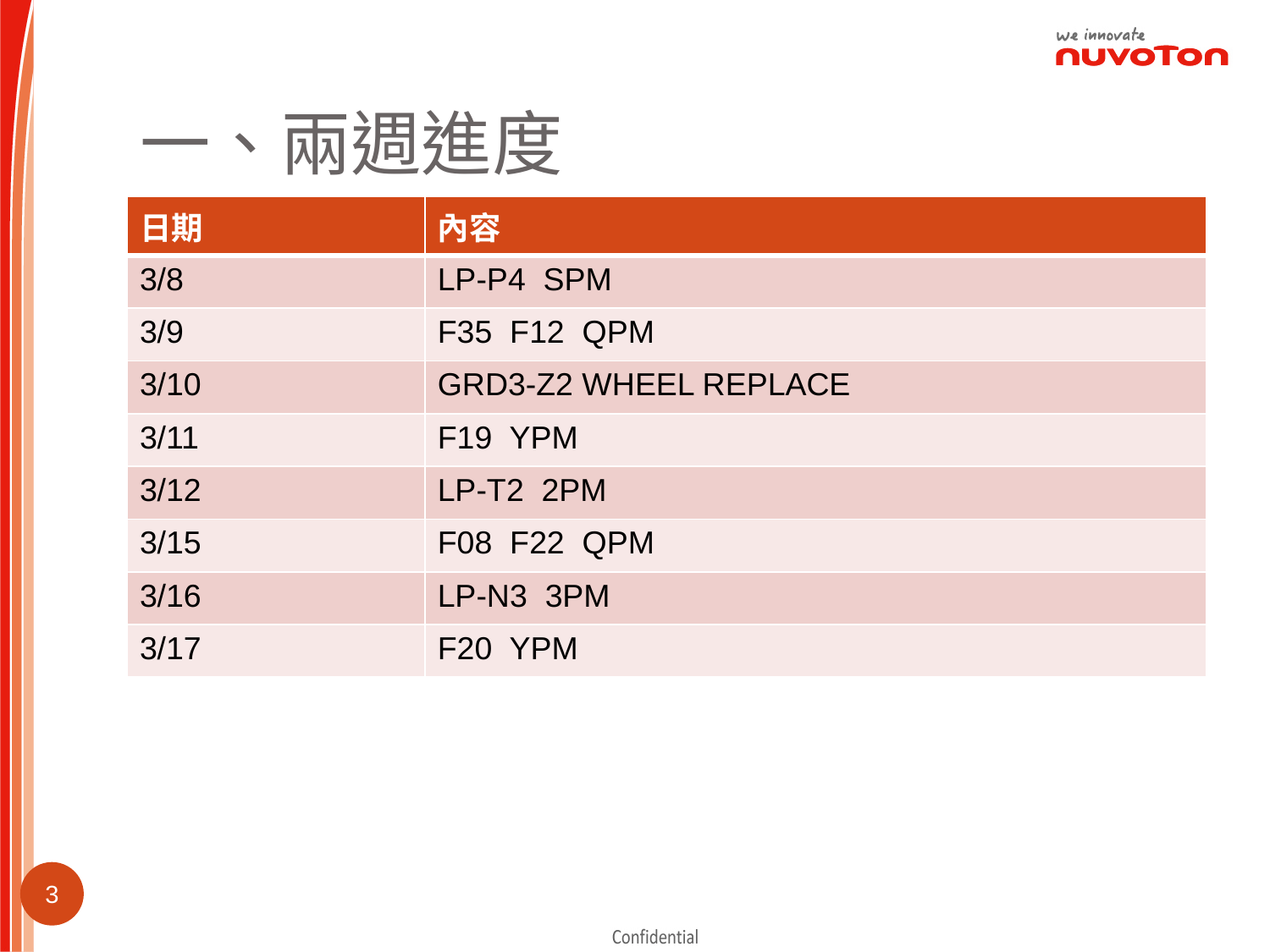

# 一、兩週進度
| 日期 | 內容 |
| --- | --- |
| 3/8 | LP-P4 SPM |
| 3/9 | F35 F12 QPM |
| 3/10 | GRD3-Z2 WHEEL REPLACE |
| 3/11 | F19 YPM |
| 3/12 | LP-T2 2PM |
| 3/15 | F08 F22 QPM |
| 3/16 | LP-N3 3PM |
| 3/17 | F20 YPM |

3